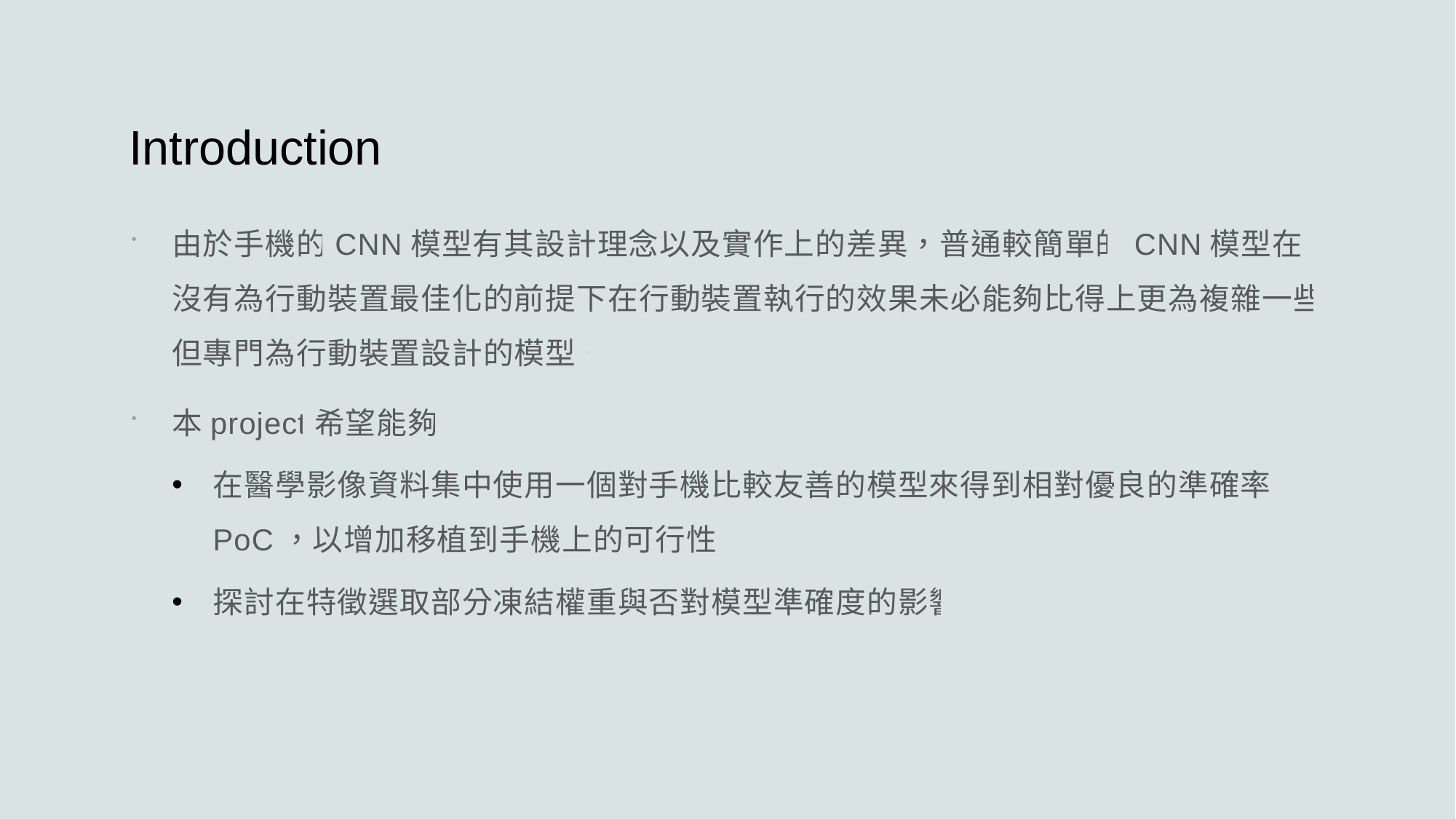

# Introduction
由於手機的CNN模型有其設計理念以及實作上的差異，普通較簡單的CNN模型在沒有為行動裝置最佳化的前提下在行動裝置執行的效果未必能夠比得上更為複雜一些，但專門為行動裝置設計的模型。
本project希望能夠
在醫學影像資料集中使用一個對手機比較友善的模型來得到相對優良的準確率的PoC，以增加移植到手機上的可行性。
探討在特徵選取部分凍結權重與否對模型準確度的影響